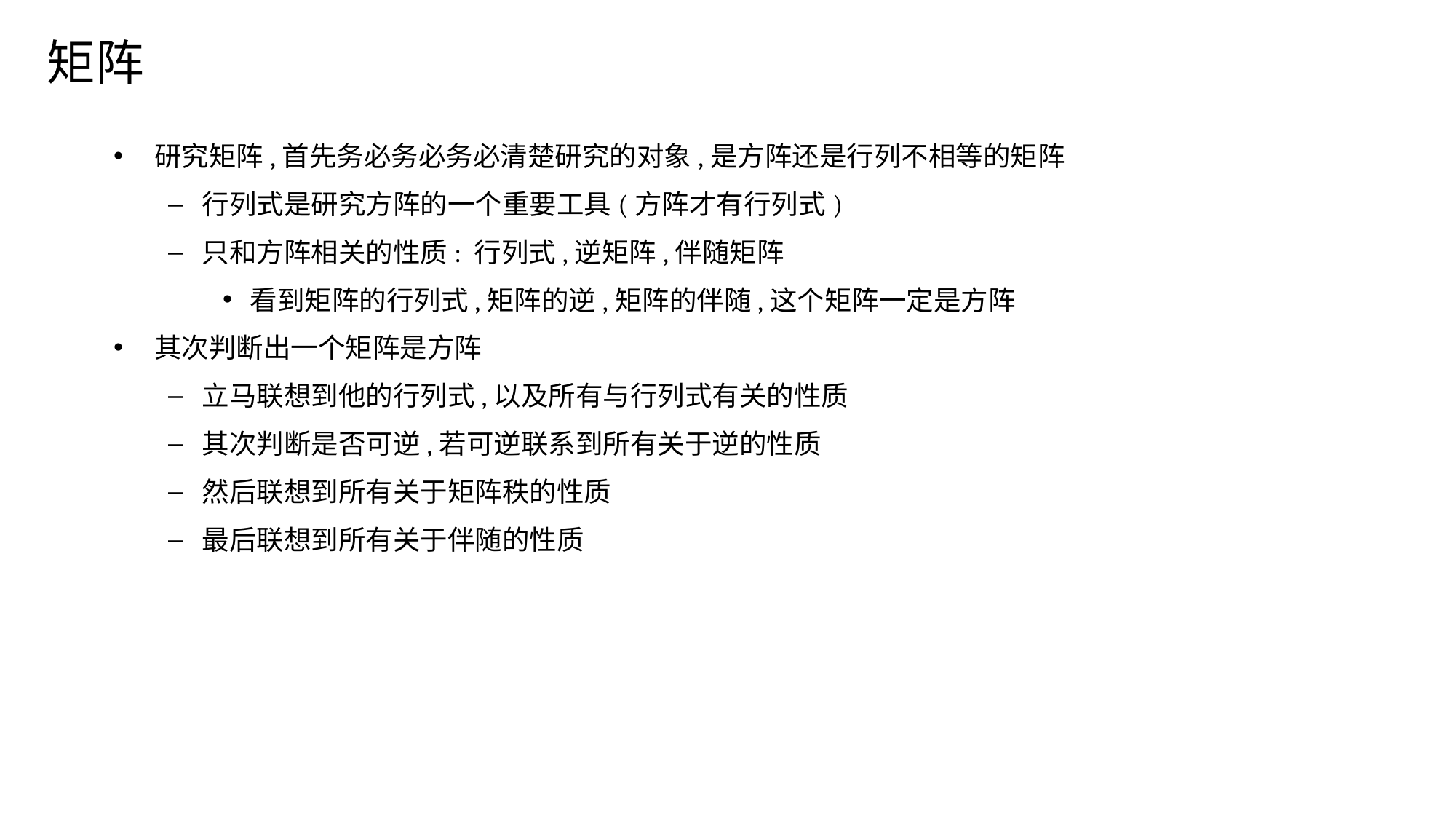

矩阵
研究矩阵,首先务必务必务必清楚研究的对象,是方阵还是行列不相等的矩阵
行列式是研究方阵的一个重要工具(方阵才有行列式)
只和方阵相关的性质: 行列式,逆矩阵,伴随矩阵
看到矩阵的行列式,矩阵的逆,矩阵的伴随,这个矩阵一定是方阵
其次判断出一个矩阵是方阵
立马联想到他的行列式,以及所有与行列式有关的性质
其次判断是否可逆,若可逆联系到所有关于逆的性质
然后联想到所有关于矩阵秩的性质
最后联想到所有关于伴随的性质